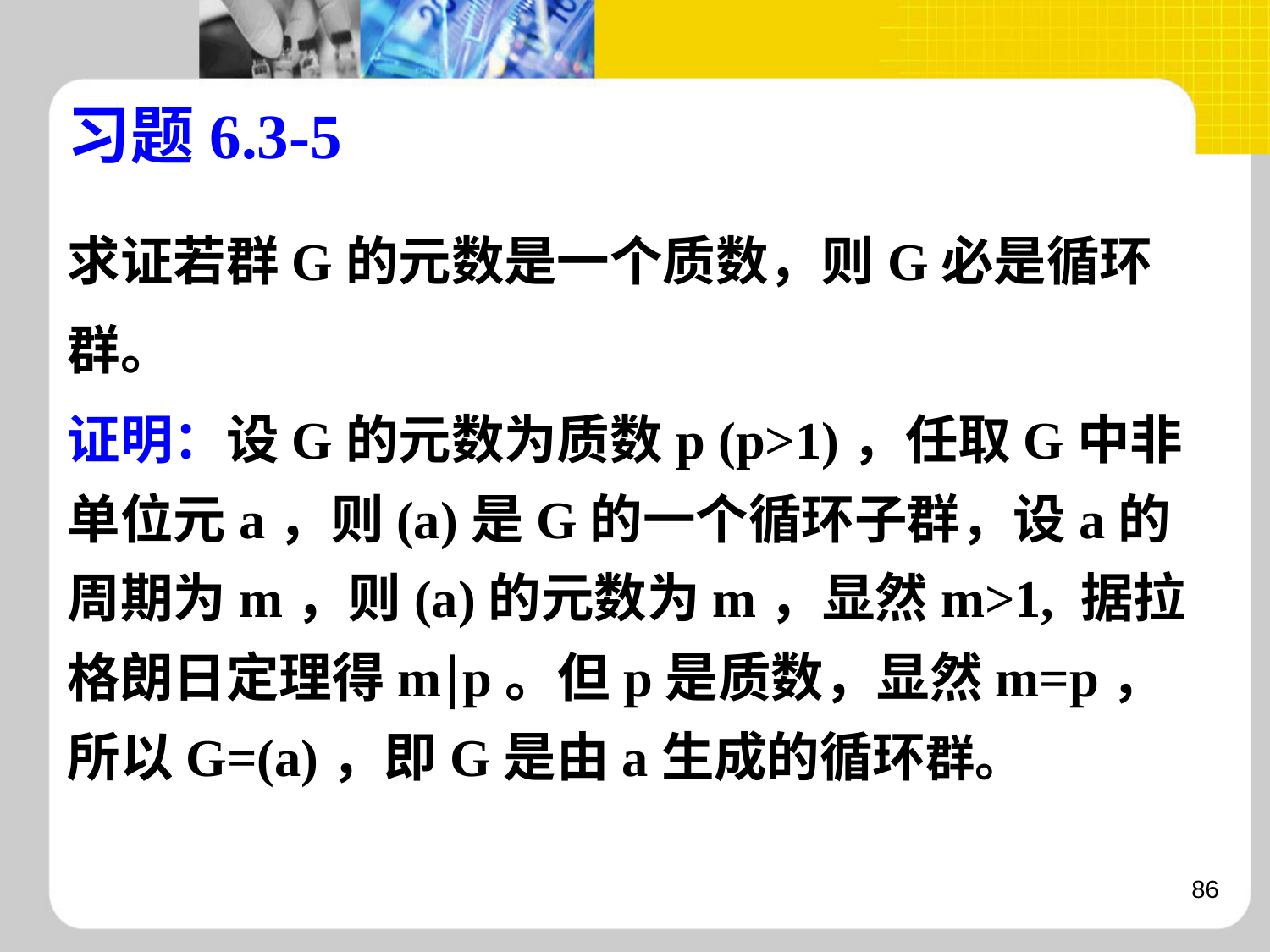

# 习题6.3-5
求证若群G的元数是一个质数，则G必是循环群。
证明：设G的元数为质数p (p>1)，任取G中非单位元a，则(a)是G的一个循环子群，设a的周期为m，则(a)的元数为m，显然m>1, 据拉格朗日定理得m|p。但p是质数，显然m=p，所以G=(a)，即G是由a生成的循环群。
86